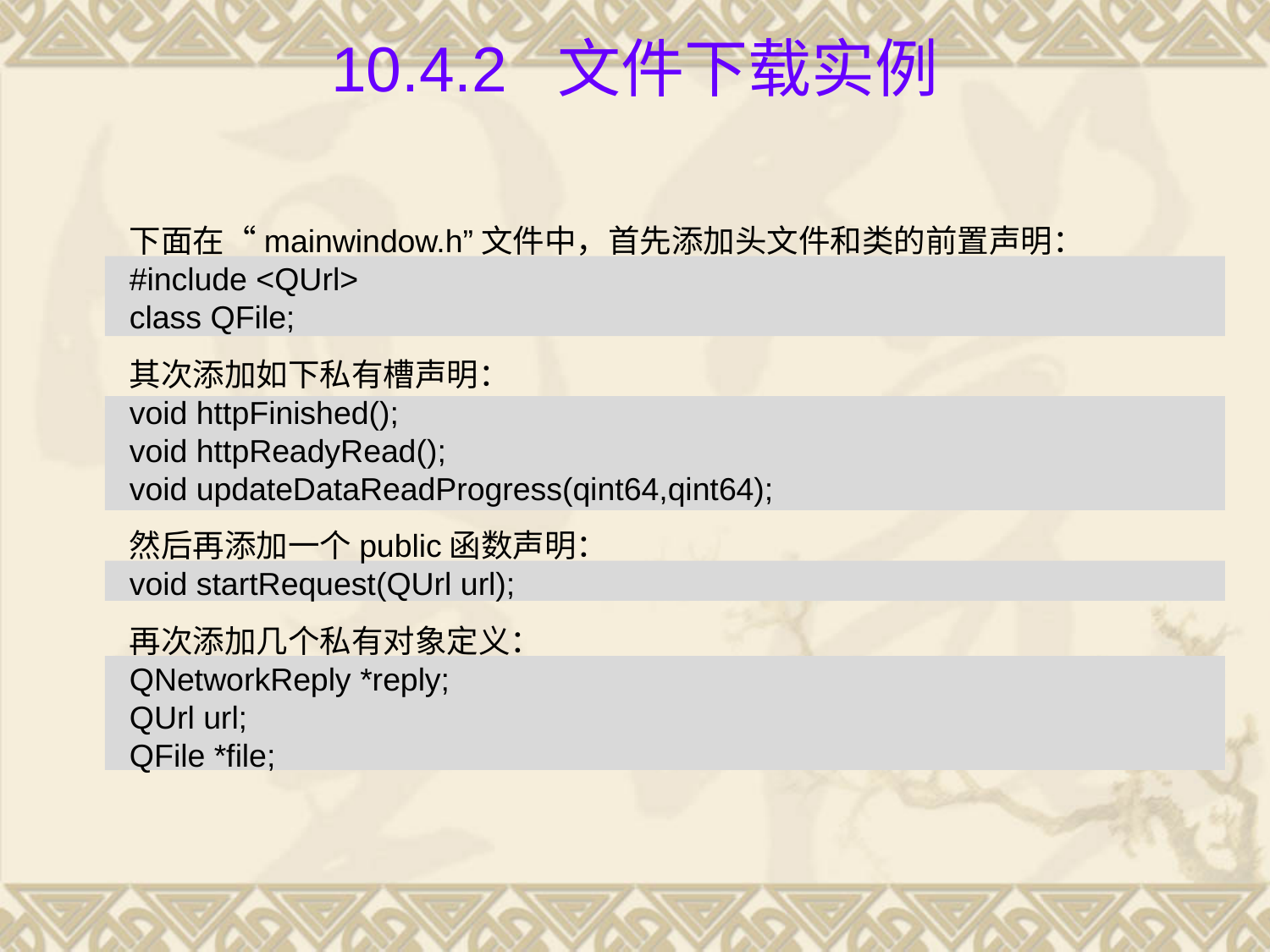

# 10.4.2  文件下载实例
下面在“mainwindow.h”文件中，首先添加头文件和类的前置声明：
#include <QUrl>
class QFile;
其次添加如下私有槽声明：
void httpFinished();
void httpReadyRead();
void updateDataReadProgress(qint64,qint64);
然后再添加一个public函数声明：
void startRequest(QUrl url);
再次添加几个私有对象定义：
QNetworkReply *reply;
QUrl url;
QFile *file;